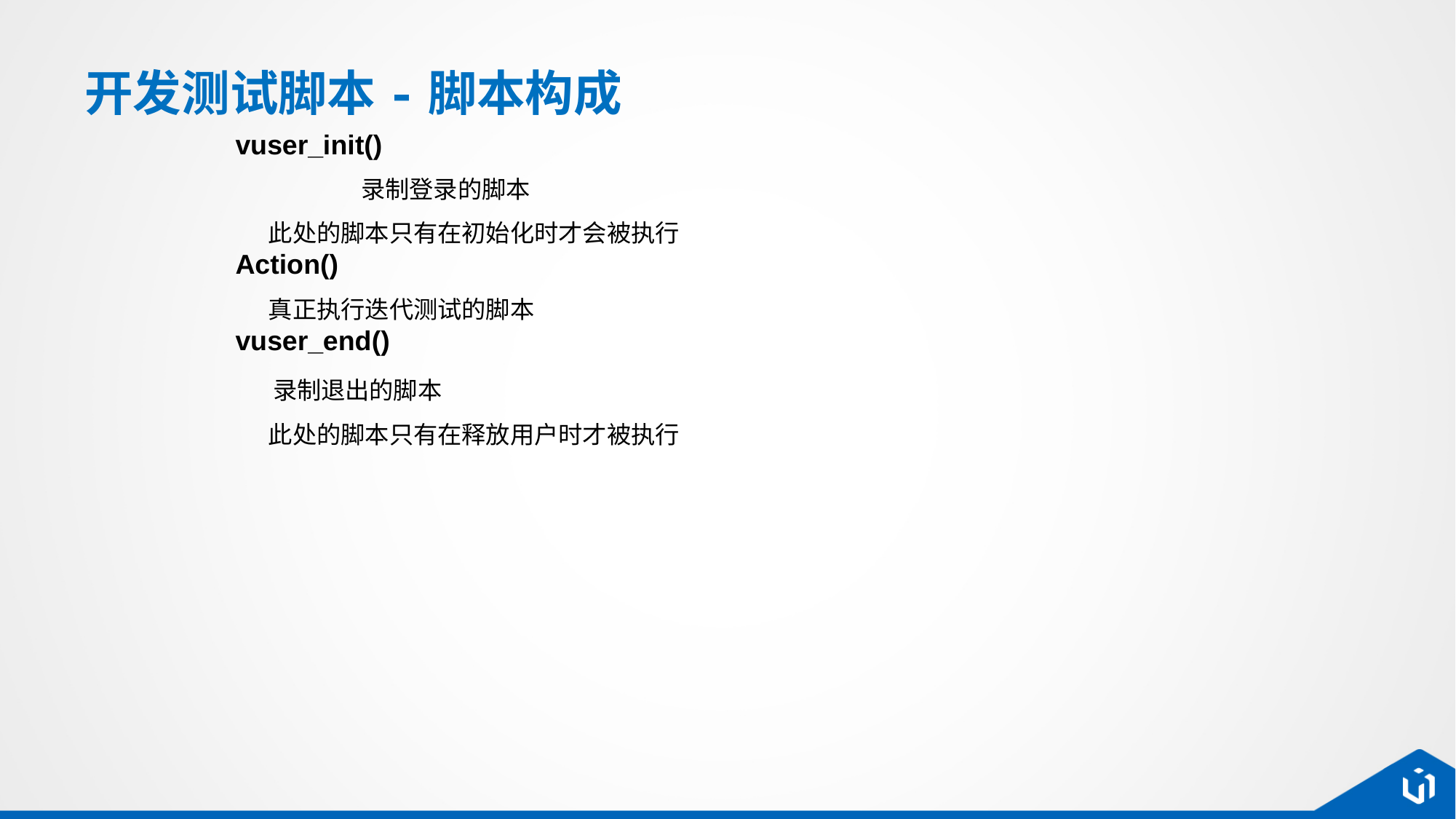

9
# 开发测试脚本-脚本构成
vuser_init()
	  录制登录的脚本
     此处的脚本只有在初始化时才会被执行
Action()
     真正执行迭代测试的脚本
vuser_end()
     录制退出的脚本
     此处的脚本只有在释放用户时才被执行